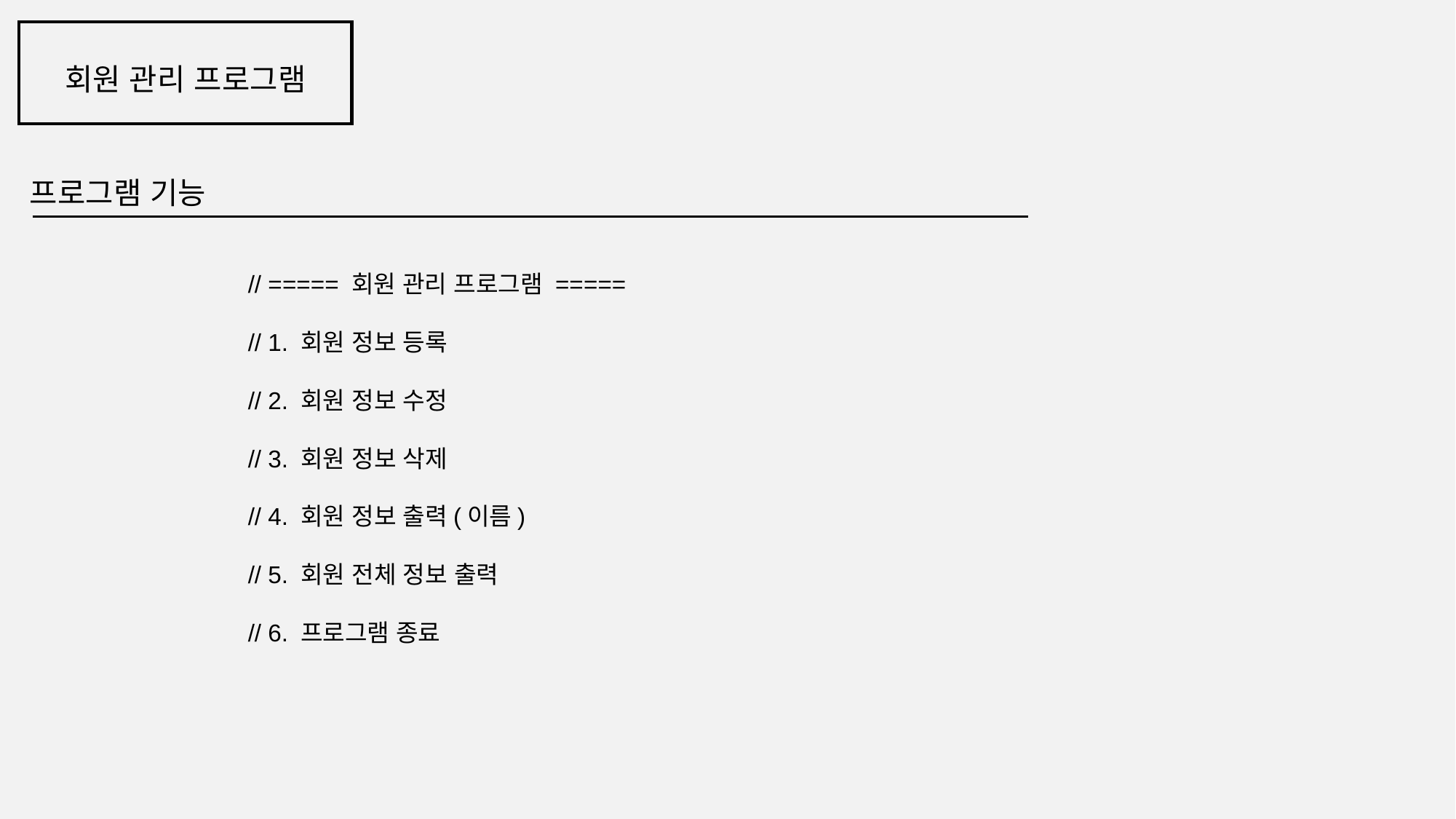

회원 관리 프로그램
프로그램 기능
		// ===== 회원 관리 프로그램 =====
		// 1. 회원 정보 등록
		// 2. 회원 정보 수정
		// 3. 회원 정보 삭제
		// 4. 회원 정보 출력(이름)
		// 5. 회원 전체 정보 출력
		// 6. 프로그램 종료